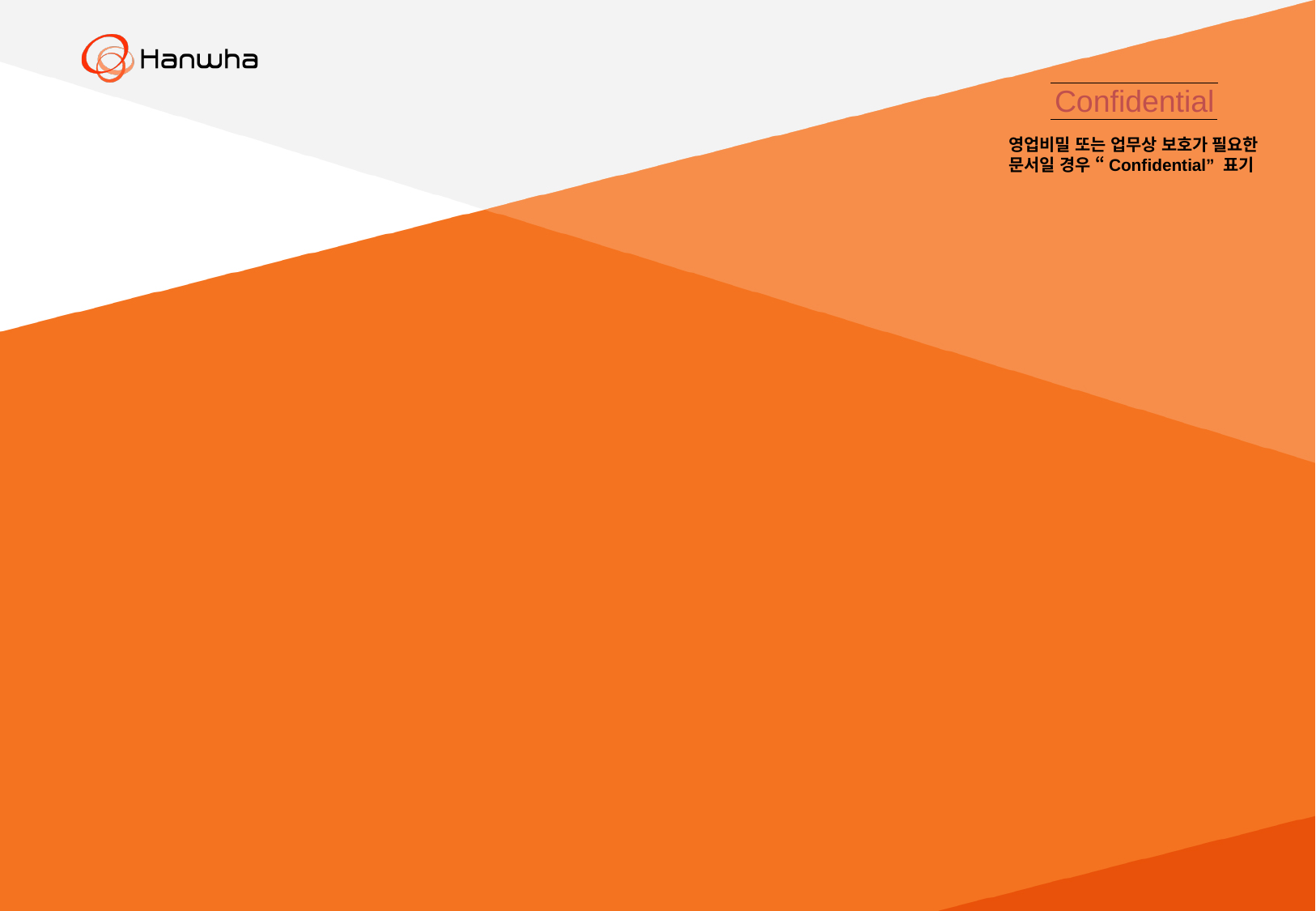

Confidential
영업비밀 또는 업무상 보호가 필요한 문서일 경우 “Confidential” 표기
CodeReview 점검 Tool
매뉴얼
2024.09.25
기술혁신팀